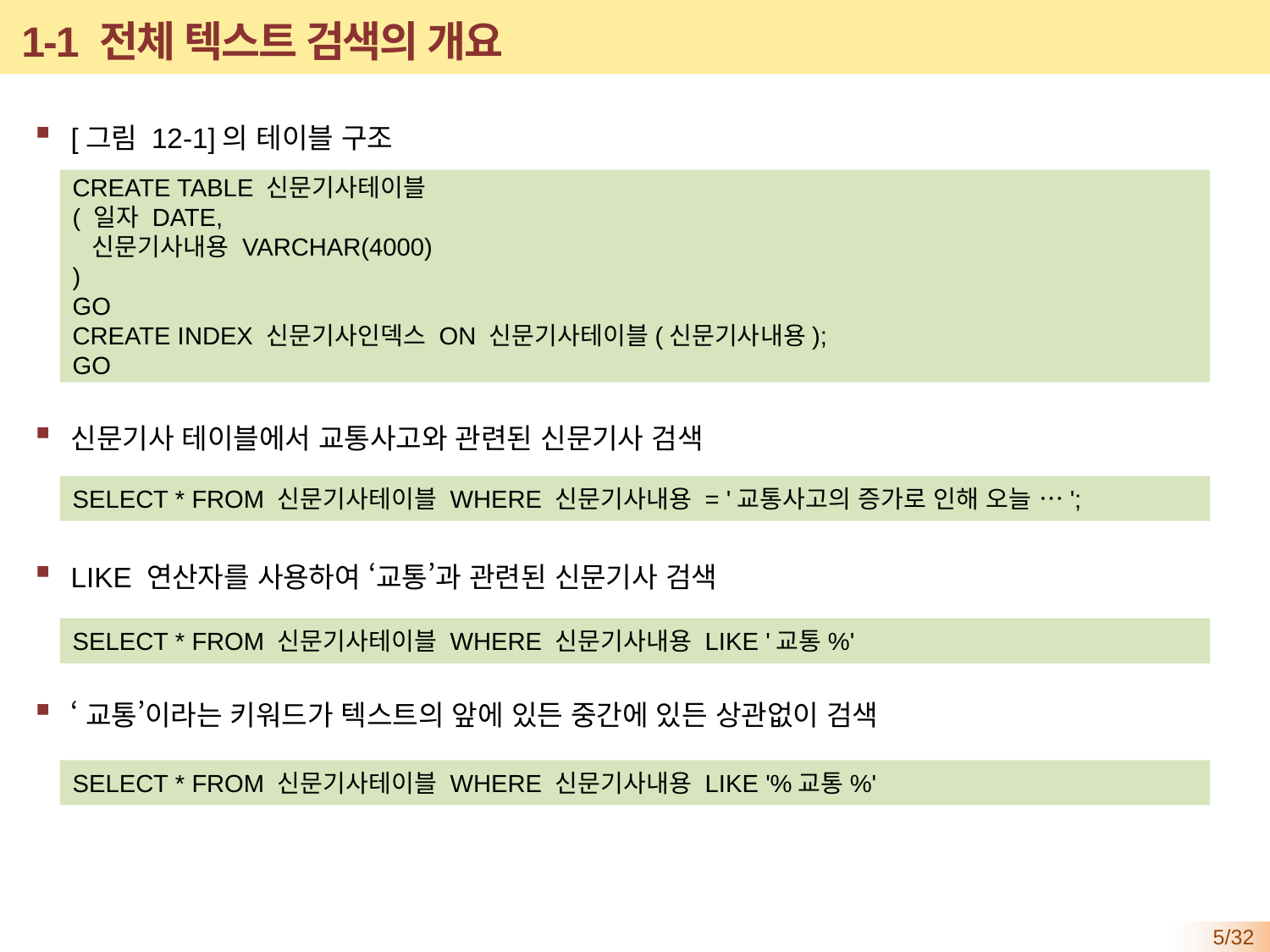

# 1-1 전체 텍스트 검색의 개요
[그림 12-1]의 테이블 구조

신문기사 테이블에서 교통사고와 관련된 신문기사 검색

LIKE 연산자를 사용하여 ‘교통’과 관련된 신문기사 검색

‘교통’이라는 키워드가 텍스트의 앞에 있든 중간에 있든 상관없이 검색
CREATE TABLE 신문기사테이블
( 일자 DATE,
  신문기사내용 VARCHAR(4000)
)
GO
CREATE INDEX 신문기사인덱스 ON 신문기사테이블(신문기사내용);
GO
SELECT * FROM 신문기사테이블 WHERE 신문기사내용 = '교통사고의 증가로 인해 오늘 …';
SELECT * FROM 신문기사테이블 WHERE 신문기사내용 LIKE '교통%'
SELECT * FROM 신문기사테이블 WHERE 신문기사내용 LIKE '%교통%'